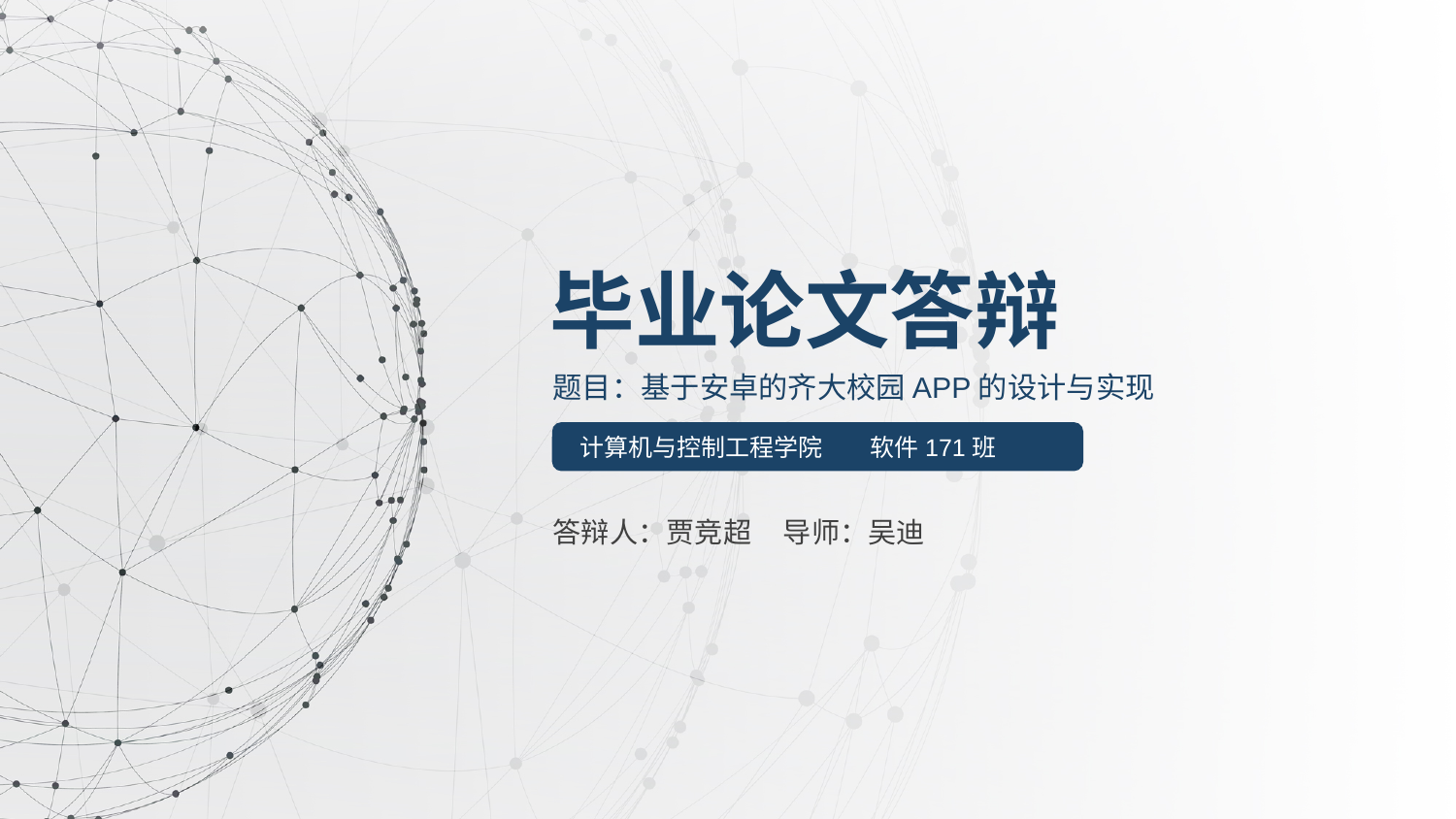

毕业论文答辩
题目：基于安卓的齐大校园APP的设计与实现
 计算机与控制工程学院         软件171班
答辩人：贾竞超     导师：吴迪